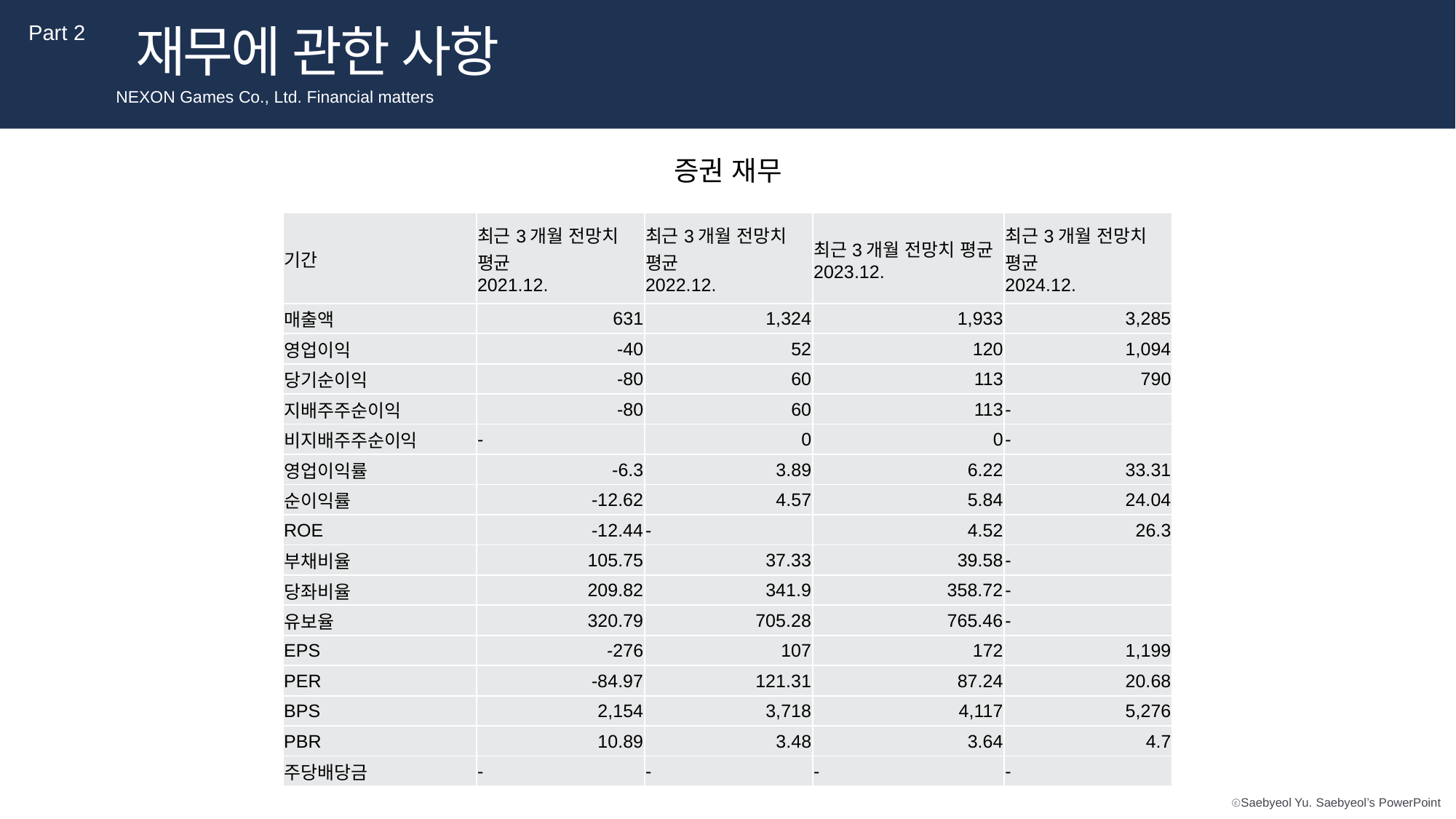

재무에 관한 사항
Part 2
NEXON Games Co., Ltd. Financial matters
증권 재무

| 기간 | 최근3개월 전망치 평균 2021.12. | 최근3개월 전망치 평균 2022.12. | 최근3개월 전망치 평균 2023.12. | 최근3개월 전망치 평균 2024.12. |
| --- | --- | --- | --- | --- |
| 매출액 | 631 | 1,324 | 1,933 | 3,285 |
| 영업이익 | -40 | 52 | 120 | 1,094 |
| 당기순이익 | -80 | 60 | 113 | 790 |
| 지배주주순이익 | -80 | 60 | 113 | - |
| 비지배주주순이익 | - | 0 | 0 | - |
| 영업이익률 | -6.3 | 3.89 | 6.22 | 33.31 |
| 순이익률 | -12.62 | 4.57 | 5.84 | 24.04 |
| ROE | -12.44 | - | 4.52 | 26.3 |
| 부채비율 | 105.75 | 37.33 | 39.58 | - |
| 당좌비율 | 209.82 | 341.9 | 358.72 | - |
| 유보율 | 320.79 | 705.28 | 765.46 | - |
| EPS | -276 | 107 | 172 | 1,199 |
| PER | -84.97 | 121.31 | 87.24 | 20.68 |
| BPS | 2,154 | 3,718 | 4,117 | 5,276 |
| PBR | 10.89 | 3.48 | 3.64 | 4.7 |
| 주당배당금 | - | - | - | - |